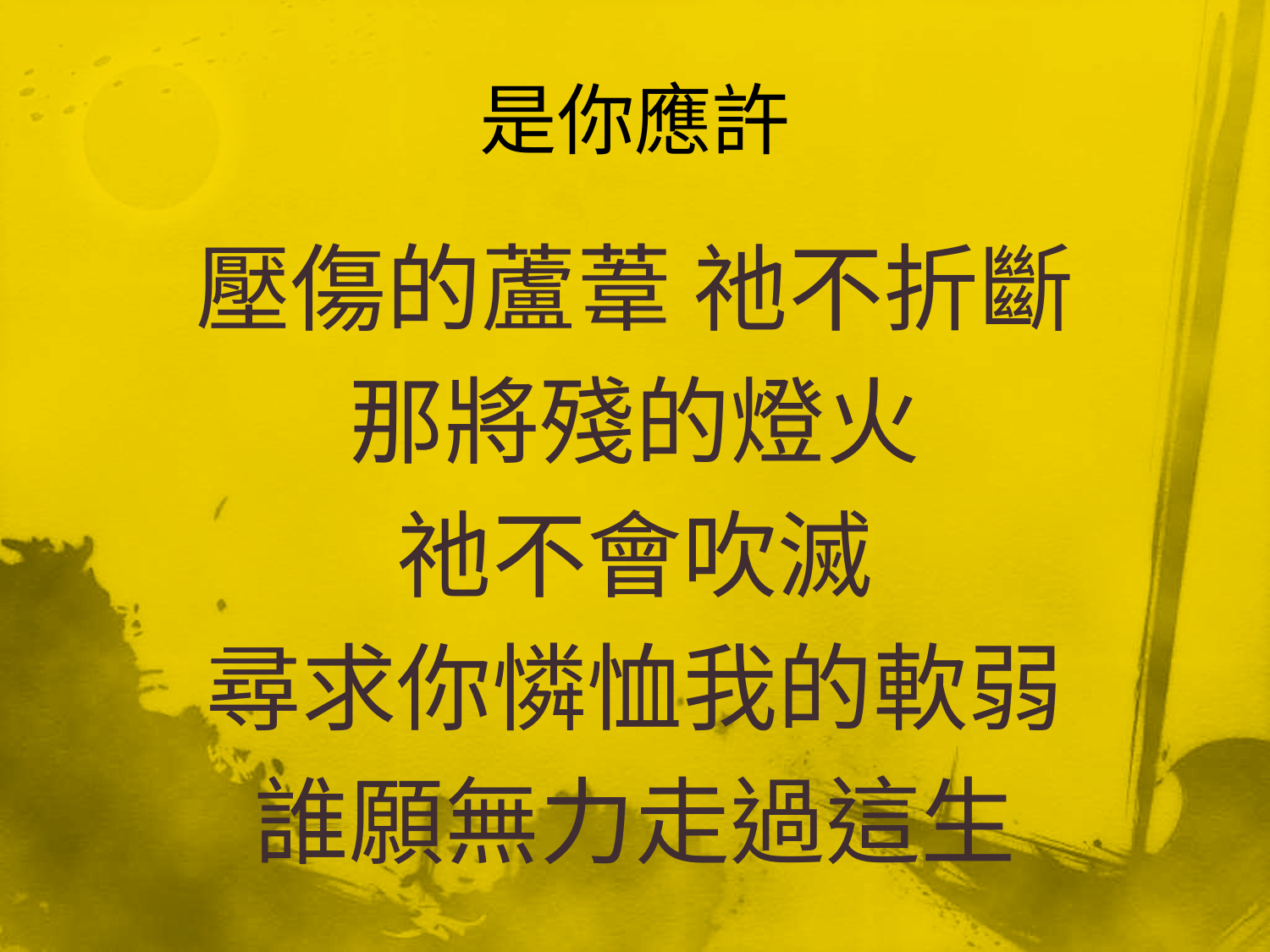

# 是你應許
壓傷的蘆葦 祂不折斷
那將殘的燈火
祂不會吹滅
尋求你憐恤我的軟弱
誰願無力走過這生